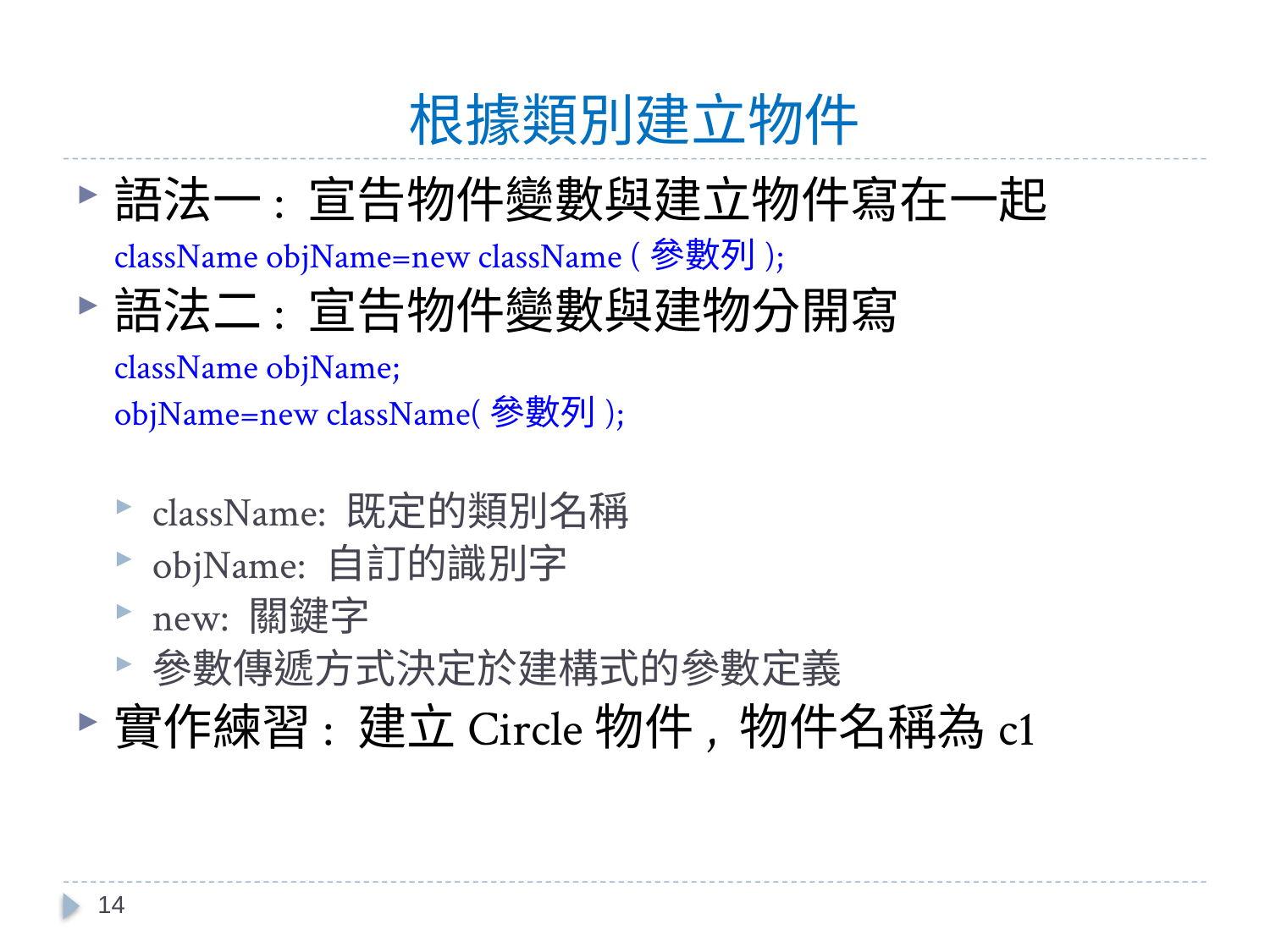

# 根據類別建立物件
語法一: 宣告物件變數與建立物件寫在一起
className objName=new className (參數列);
語法二: 宣告物件變數與建物分開寫
className objName;
objName=new className(參數列);

className: 既定的類別名稱
objName: 自訂的識別字
new: 關鍵字
參數傳遞方式決定於建構式的參數定義
實作練習: 建立Circle物件, 物件名稱為c1
14